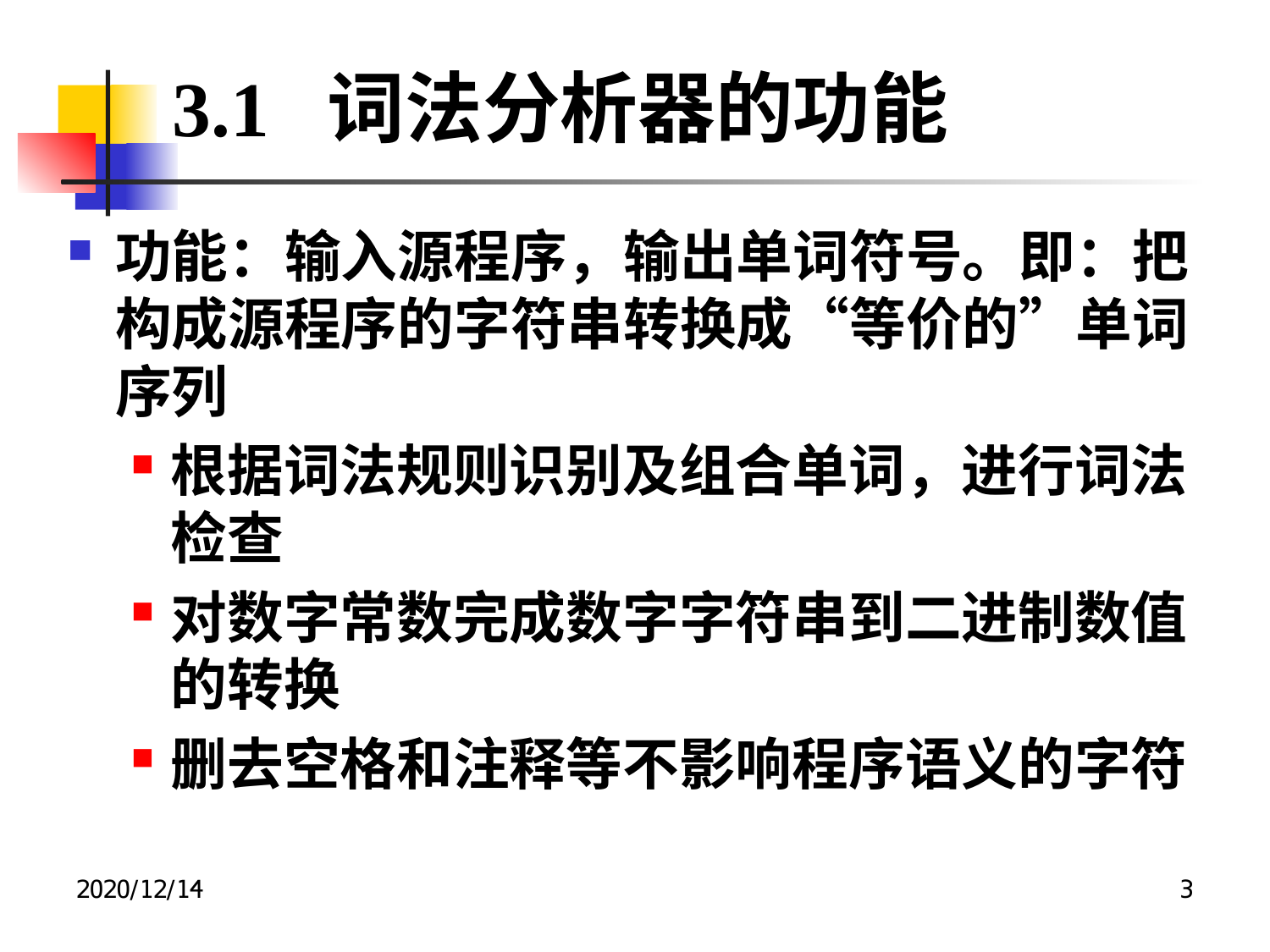

3.1  词法分析器的功能
功能：输入源程序，输出单词符号。即：把构成源程序的字符串转换成“等价的”单词序列
根据词法规则识别及组合单词，进行词法检查
对数字常数完成数字字符串到二进制数值的转换
删去空格和注释等不影响程序语义的字符
2020/12/14
3